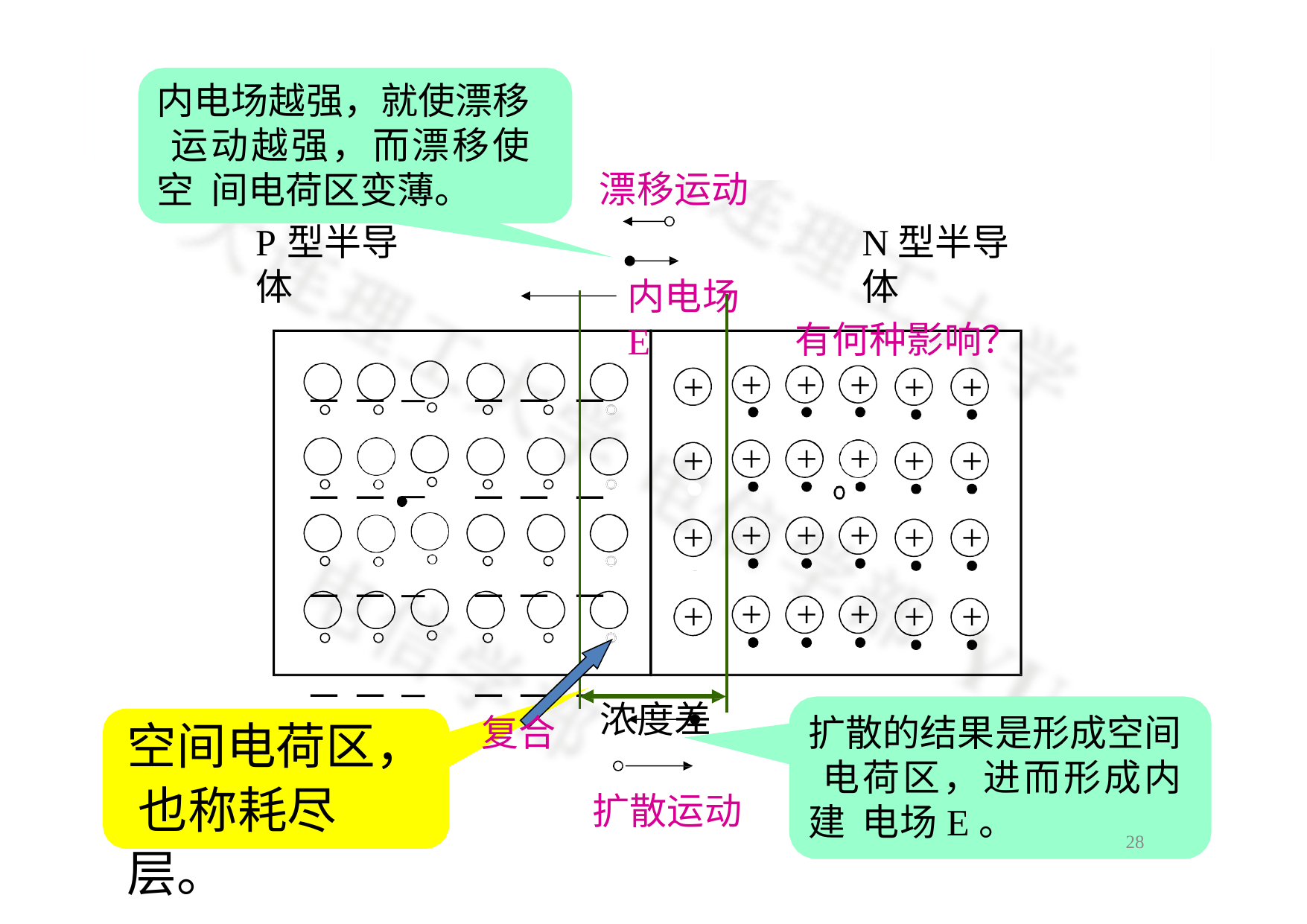

# 内电场越强，就使漂移  运动越强，而漂移使空  间电荷区变薄。
漂移运动

P型半导体
N型半导体
有何种影响？

内电场E

－ － －	－ － －
－ － －	－ － －
－ － －	－ － －
－ － －	－ － －

+	+	+
+	+	+

+
+
+	+
+	+

+	+	+

+
+	+

+	+	+
+
+	+

浓度差

扩散的结果是形成空间  电荷区，进而形成内建  电场E。
复合
空间电荷区，  也称耗尽层。

扩散运动
28